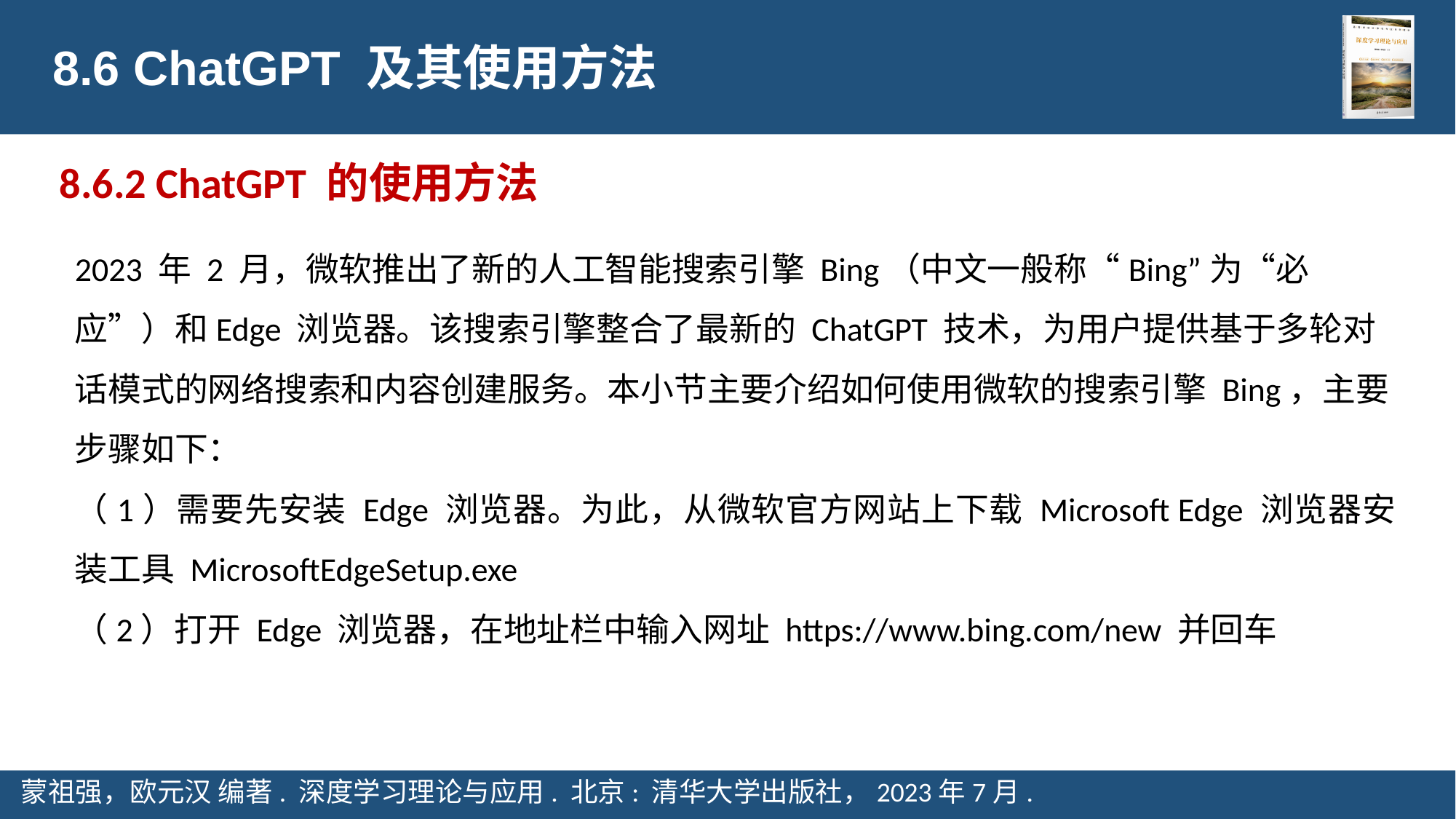

8.6 ChatGPT 及其使用方法
8.6.2 ChatGPT 的使用方法
2023 年 2 月，微软推出了新的人工智能搜索引擎 Bing（中文一般称“Bing”为“必应”）和Edge 浏览器。该搜索引擎整合了最新的 ChatGPT 技术，为用户提供基于多轮对话模式的网络搜索和内容创建服务。本小节主要介绍如何使用微软的搜索引擎 Bing，主要步骤如下：
（1）需要先安装 Edge 浏览器。为此，从微软官方网站上下载 Microsoft Edge 浏览器安装工具 MicrosoftEdgeSetup.exe
（2）打开 Edge 浏览器，在地址栏中输入网址 https://www.bing.com/new 并回车